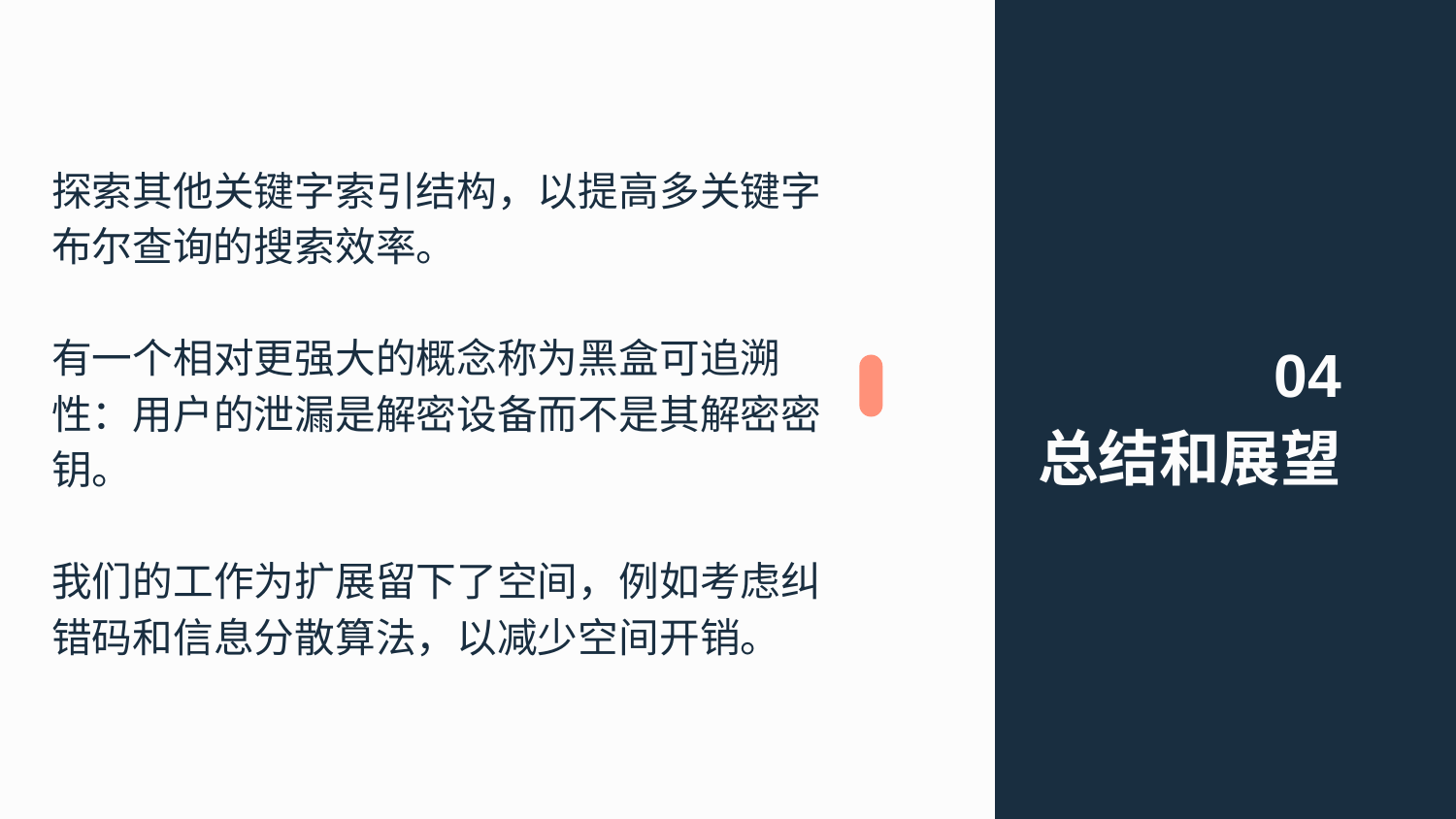

探索其他关键字索引结构，以提高多关键字布尔查询的搜索效率。

有一个相对更强大的概念称为黑盒可追溯性：用户的泄漏是解密设备而不是其解密密钥。

我们的工作为扩展留下了空间，例如考虑纠错码和信息分散算法，以减少空间开销。
# 04 总结和展望